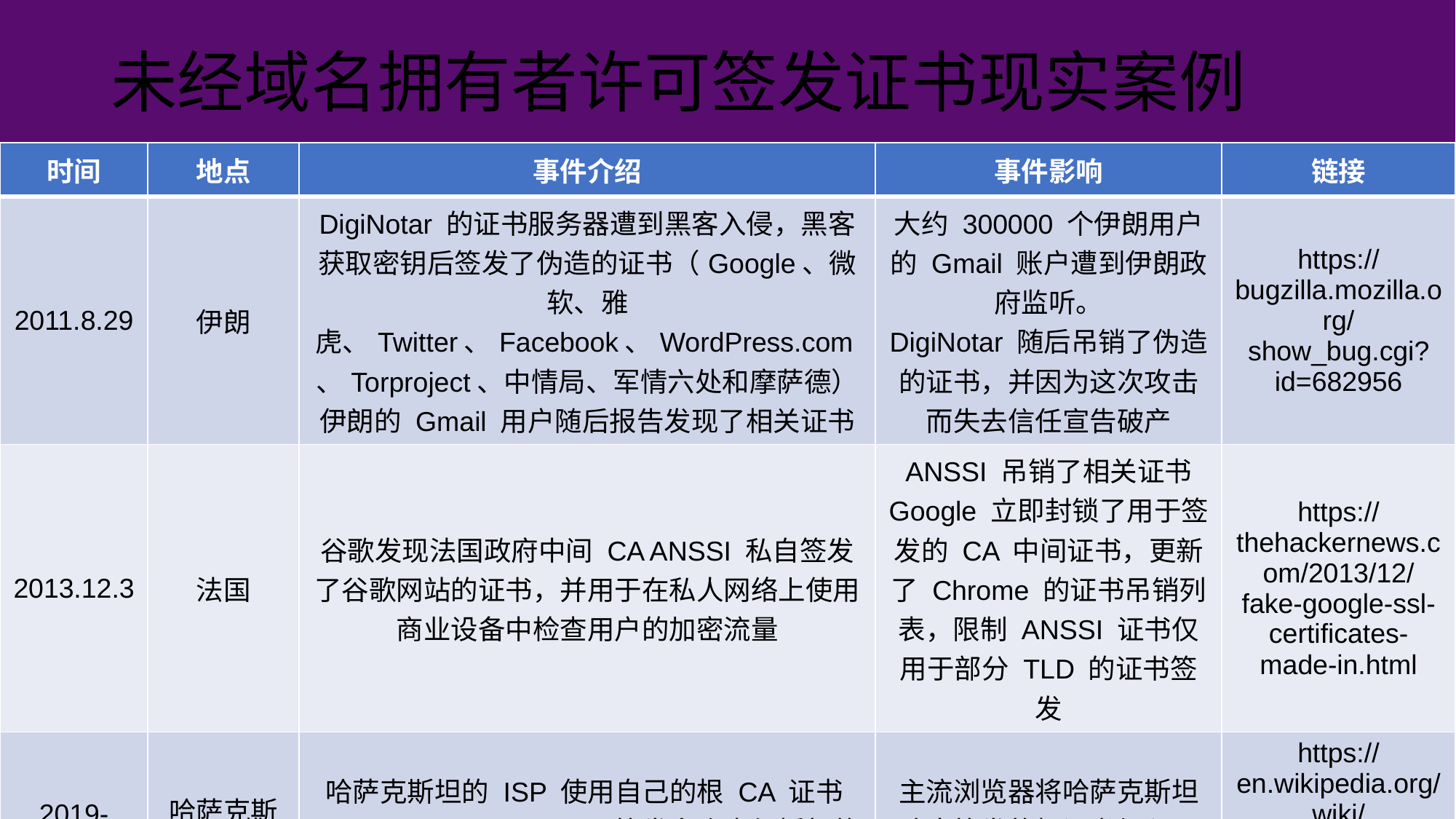

# 未经域名拥有者许可签发证书现实案例
| 时间 | 地点 | 事件介绍 | 事件影响 | 链接 |
| --- | --- | --- | --- | --- |
| 2011.8.29 | 伊朗 | DigiNotar 的证书服务器遭到黑客入侵，黑客获取密钥后签发了伪造的证书（Google、微软、雅虎、Twitter、Facebook、WordPress.com、Torproject、中情局、军情六处和摩萨德） 伊朗的 Gmail 用户随后报告发现了相关证书 | 大约 300000 个伊朗用户的 Gmail 账户遭到伊朗政府监听。 DigiNotar 随后吊销了伪造的证书，并因为这次攻击而失去信任宣告破产 | https://bugzilla.mozilla.org/show\_bug.cgi?id=682956 |
| 2013.12.3 | 法国 | 谷歌发现法国政府中间 CA ANSSI 私自签发了谷歌网站的证书，并用于在私人网络上使用商业设备中检查用户的加密流量 | ANSSI 吊销了相关证书 Google 立即封锁了用于签发的 CA 中间证书，更新了 Chrome 的证书吊销列表，限制 ANSSI 证书仅用于部分 TLD 的证书签发 | https://thehackernews.com/2013/12/fake-google-ssl-certificates-made-in.html |
| 2019-2020 | 哈萨克斯坦 | 哈萨克斯坦的 ISP 使用自己的根 CA 证书 Qaznet Trust Certificate 签发多个未经授权的证书 | 主流浏览器将哈萨克斯坦政府签发的根证书加入了黑名单 | https://en.wikipedia.org/wiki/Kazakhstan\_man-in-the-middle\_attack |